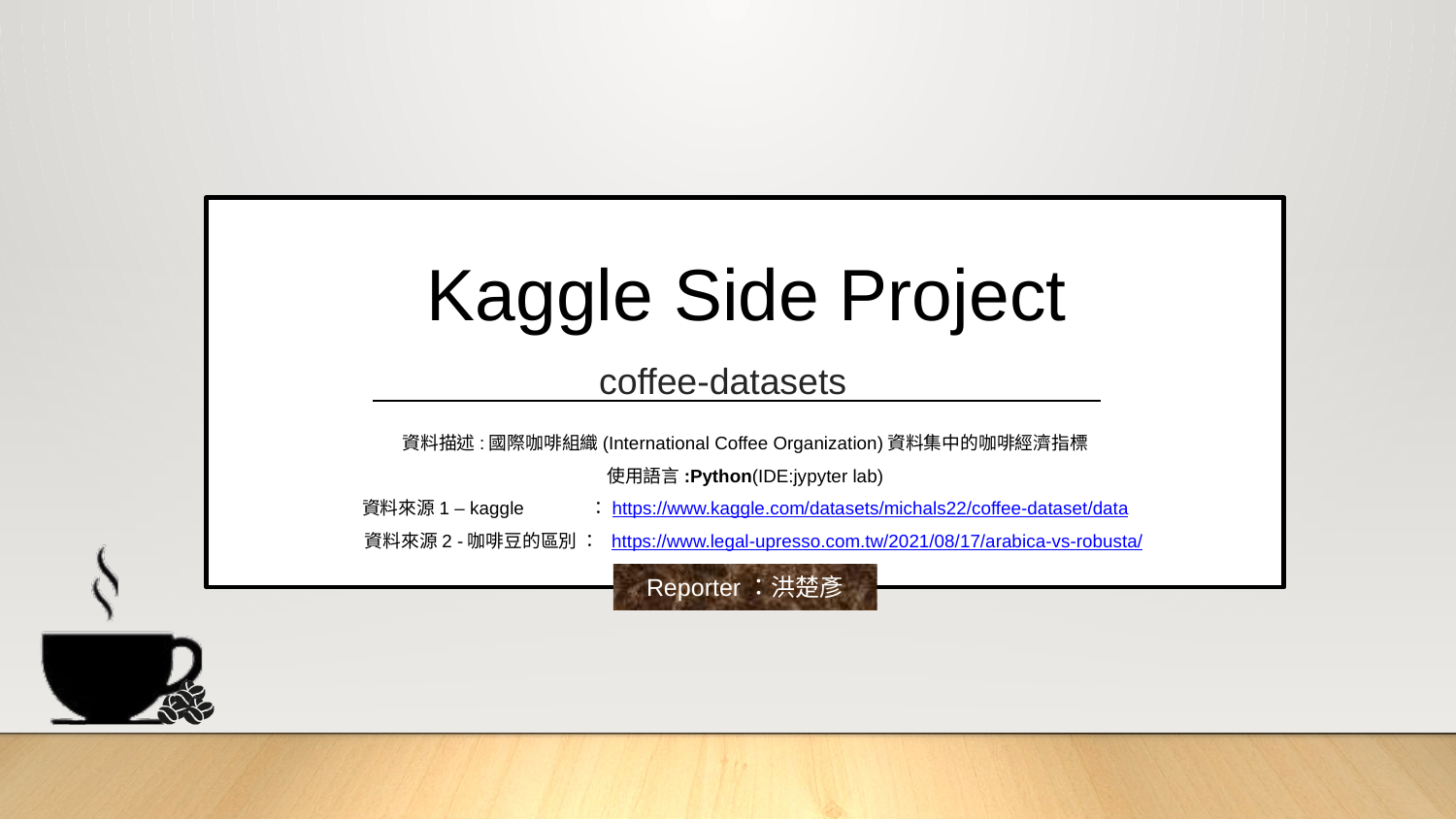

Kaggle Side Project
coffee-datasets
資料描述:國際咖啡組織(International Coffee Organization)資料集中的咖啡經濟指標
使用語言:Python(IDE:jypyter lab)
資料來源1 – kaggle            ：https://www.kaggle.com/datasets/michals22/coffee-dataset/data
   資料來源2 -咖啡豆的區別 ：  https://www.legal-upresso.com.tw/2021/08/17/arabica-vs-robusta/
Reporter：洪楚彥